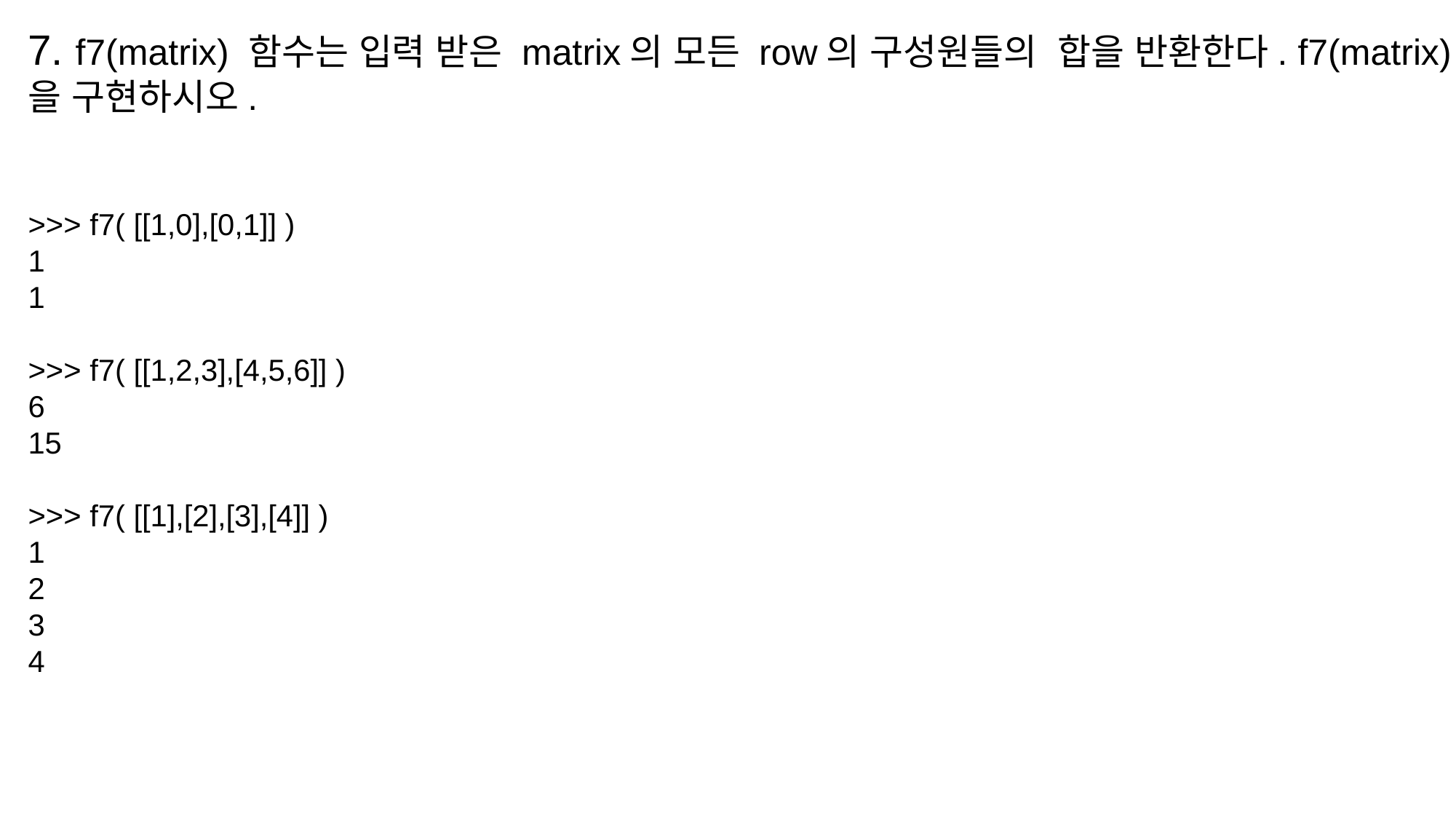

7. f7(matrix) 함수는 입력 받은 matrix의 모든 row의 구성원들의  합을 반환한다. f7(matrix) 을 구현하시오.

>>> f7( [[1,0],[0,1]] )
1
1

>>> f7( [[1,2,3],[4,5,6]] )
6
15

>>> f7( [[1],[2],[3],[4]] )
1
2
3
4